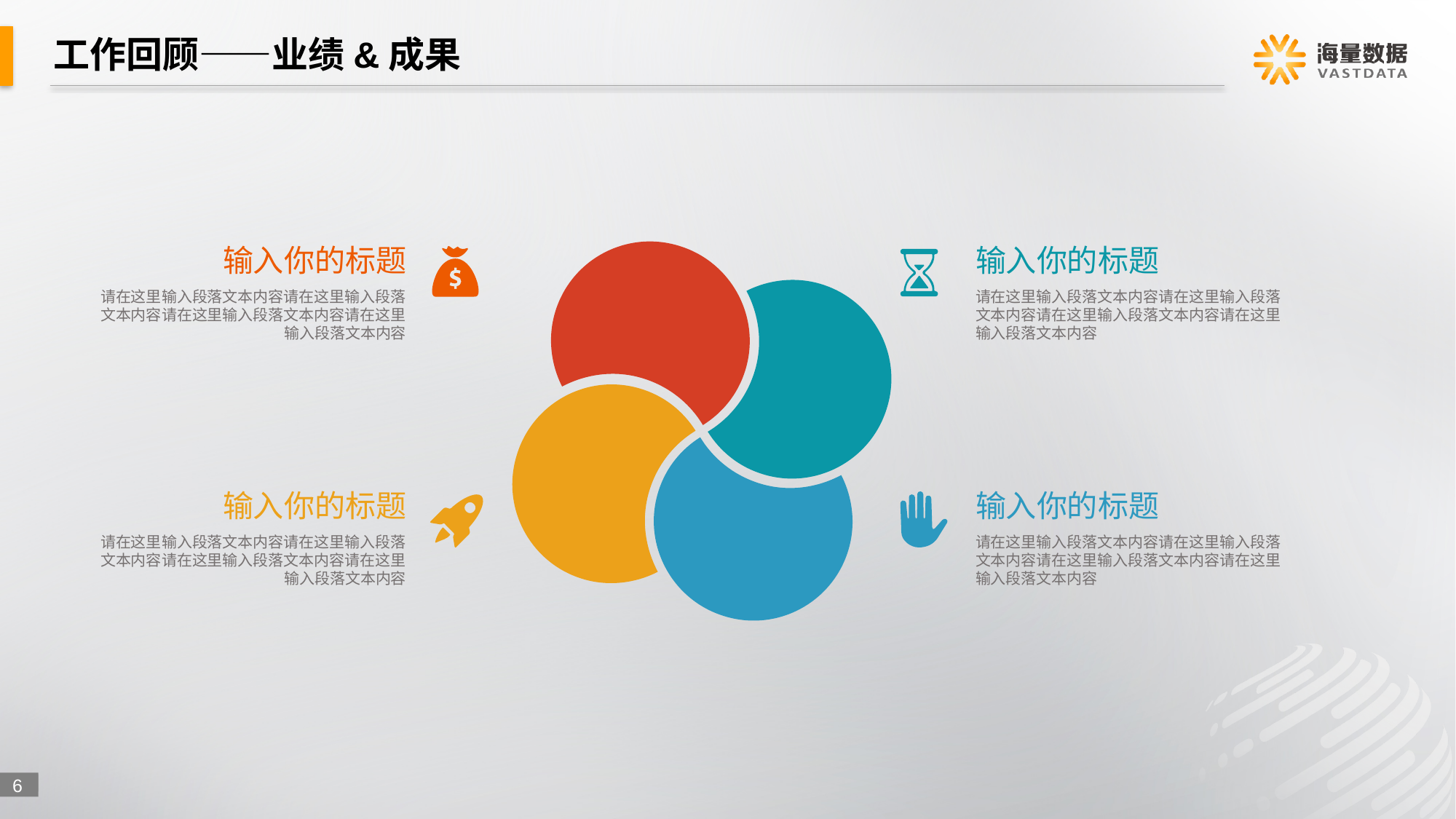

# 工作回顾——业绩&成果

输入你的标题
请在这里输入段落文本内容请在这里输入段落文本内容请在这里输入段落文本内容请在这里输入段落文本内容
输入你的标题
请在这里输入段落文本内容请在这里输入段落文本内容请在这里输入段落文本内容请在这里输入段落文本内容

输入你的标题
请在这里输入段落文本内容请在这里输入段落文本内容请在这里输入段落文本内容请在这里输入段落文本内容
输入你的标题
请在这里输入段落文本内容请在这里输入段落文本内容请在这里输入段落文本内容请在这里输入段落文本内容